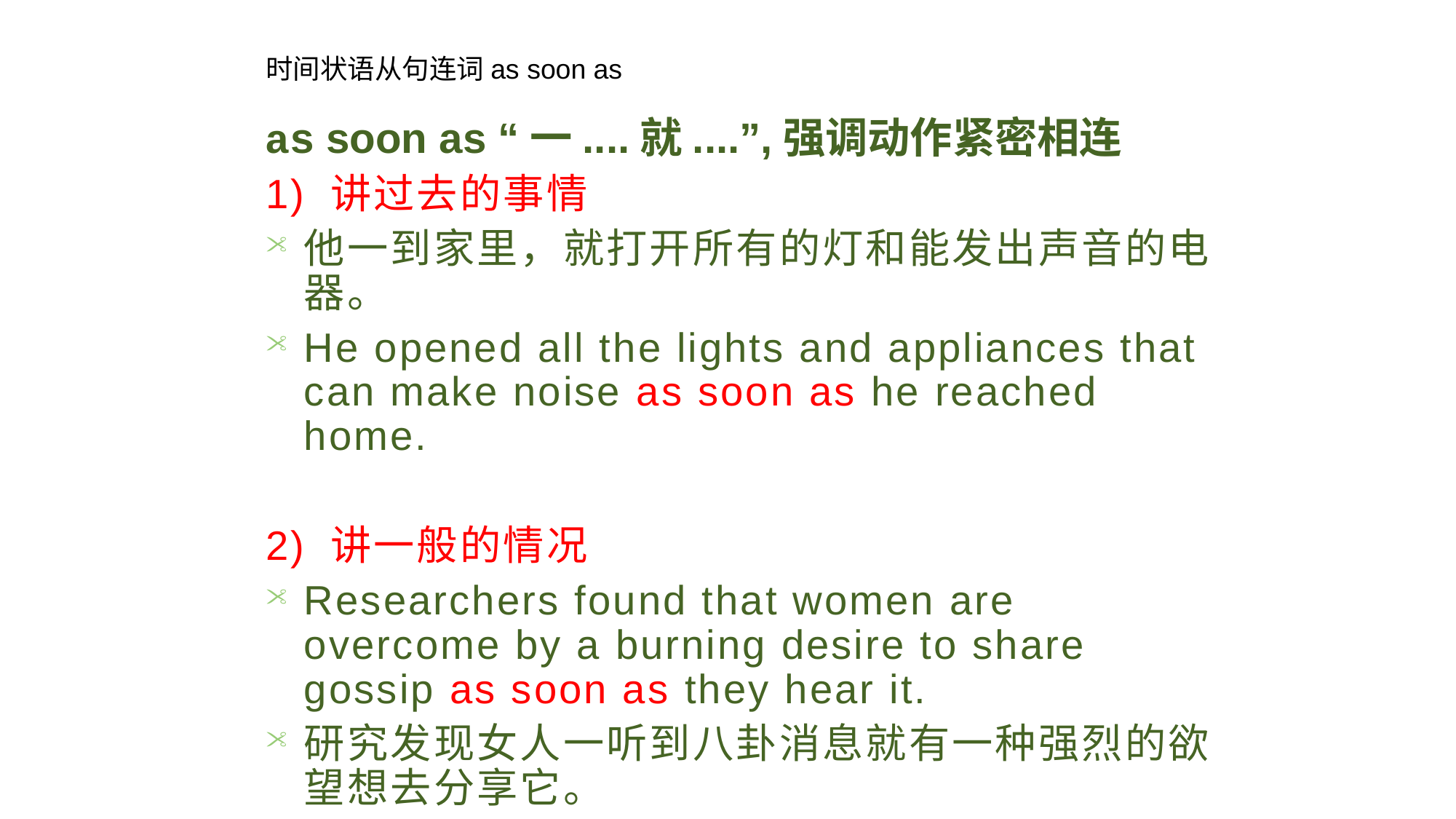

时间状语从句连词as soon as
as soon as “一....就....”,强调动作紧密相连
1) 讲过去的事情
他一到家里，就打开所有的灯和能发出声音的电器。
He opened all the lights and appliances that can make noise as soon as he reached home.

2) 讲一般的情况
Researchers found that women are overcome by a burning desire to share gossip as soon as they hear it.
研究发现女人一听到八卦消息就有一种强烈的欲望想去分享它。